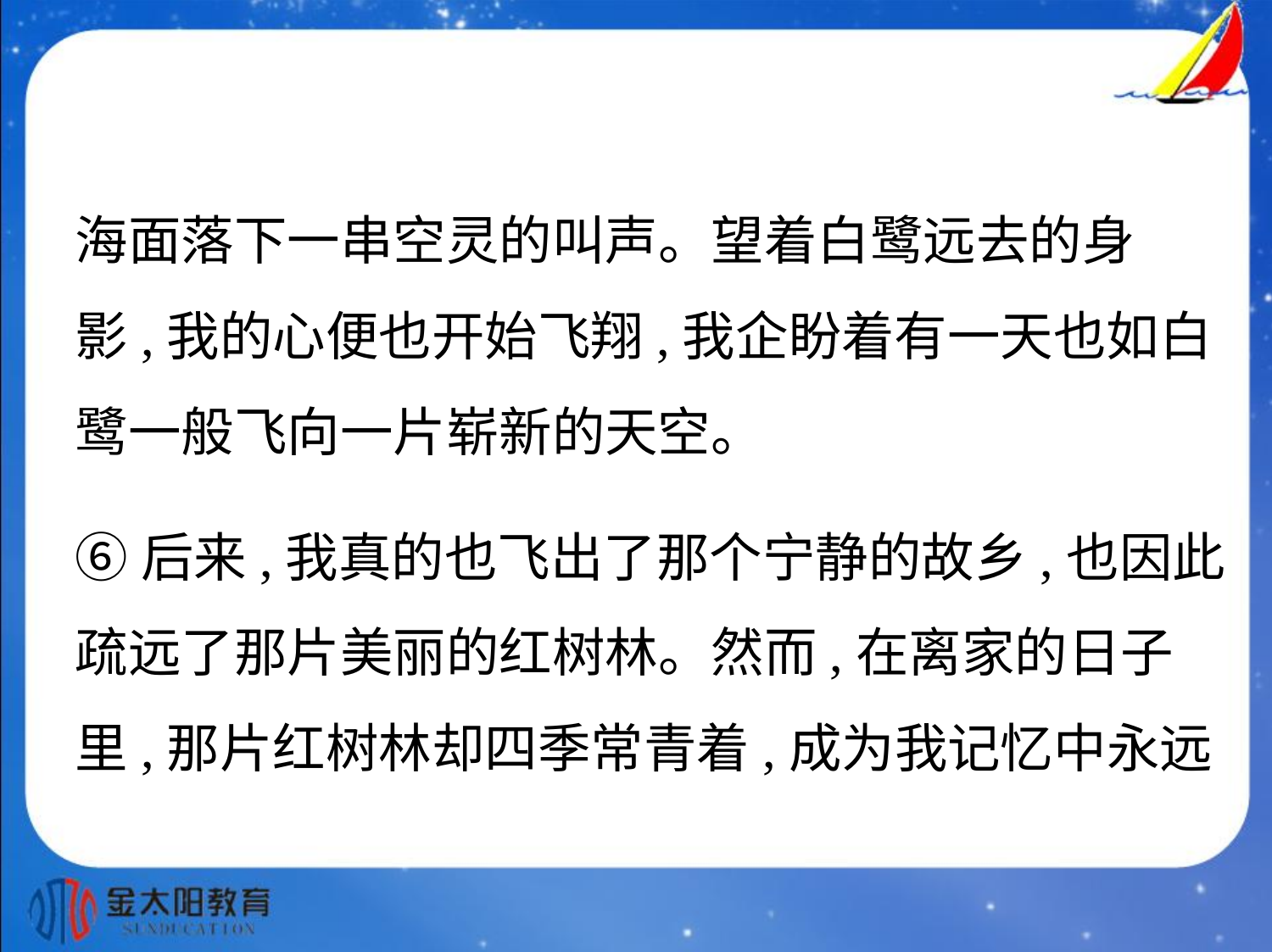

海面落下一串空灵的叫声。望着白鹭远去的身
影,我的心便也开始飞翔,我企盼着有一天也如白
鹭一般飞向一片崭新的天空。
⑥后来,我真的也飞出了那个宁静的故乡,也因此
疏远了那片美丽的红树林。然而,在离家的日子
里,那片红树林却四季常青着,成为我记忆中永远